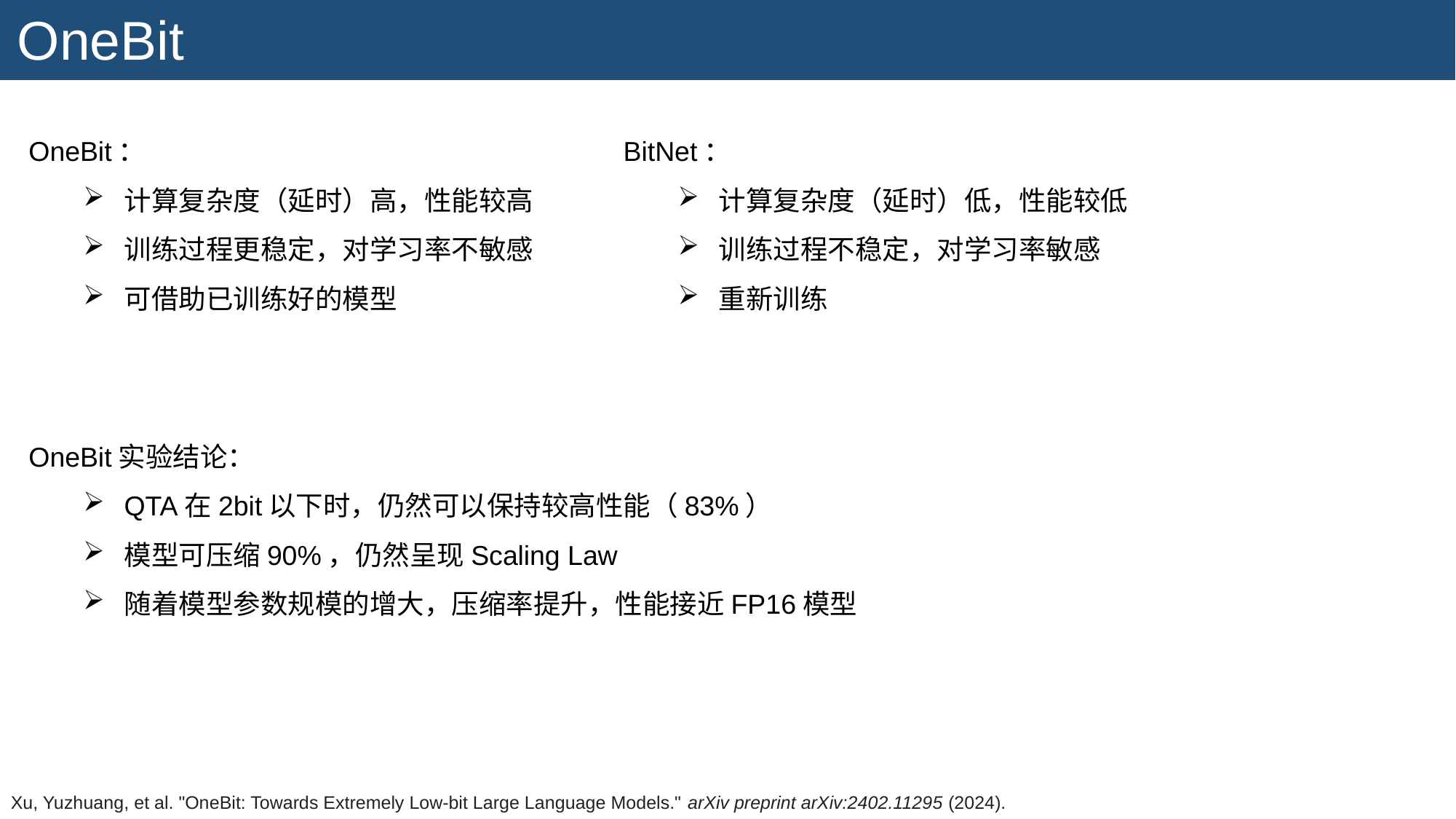

方  法

OneBit
OneBit：
计算复杂度（延时）高，性能较高
训练过程更稳定，对学习率不敏感
可借助已训练好的模型

BitNet：
计算复杂度（延时）低，性能较低
训练过程不稳定，对学习率敏感
重新训练

OneBit实验结论：
QTA在2bit以下时，仍然可以保持较高性能（83%）
模型可压缩90%，仍然呈现Scaling Law
随着模型参数规模的增大，压缩率提升，性能接近FP16模型

Xu, Yuzhuang, et al. "OneBit: Towards Extremely Low-bit Large Language Models." arXiv preprint arXiv:2402.11295 (2024).